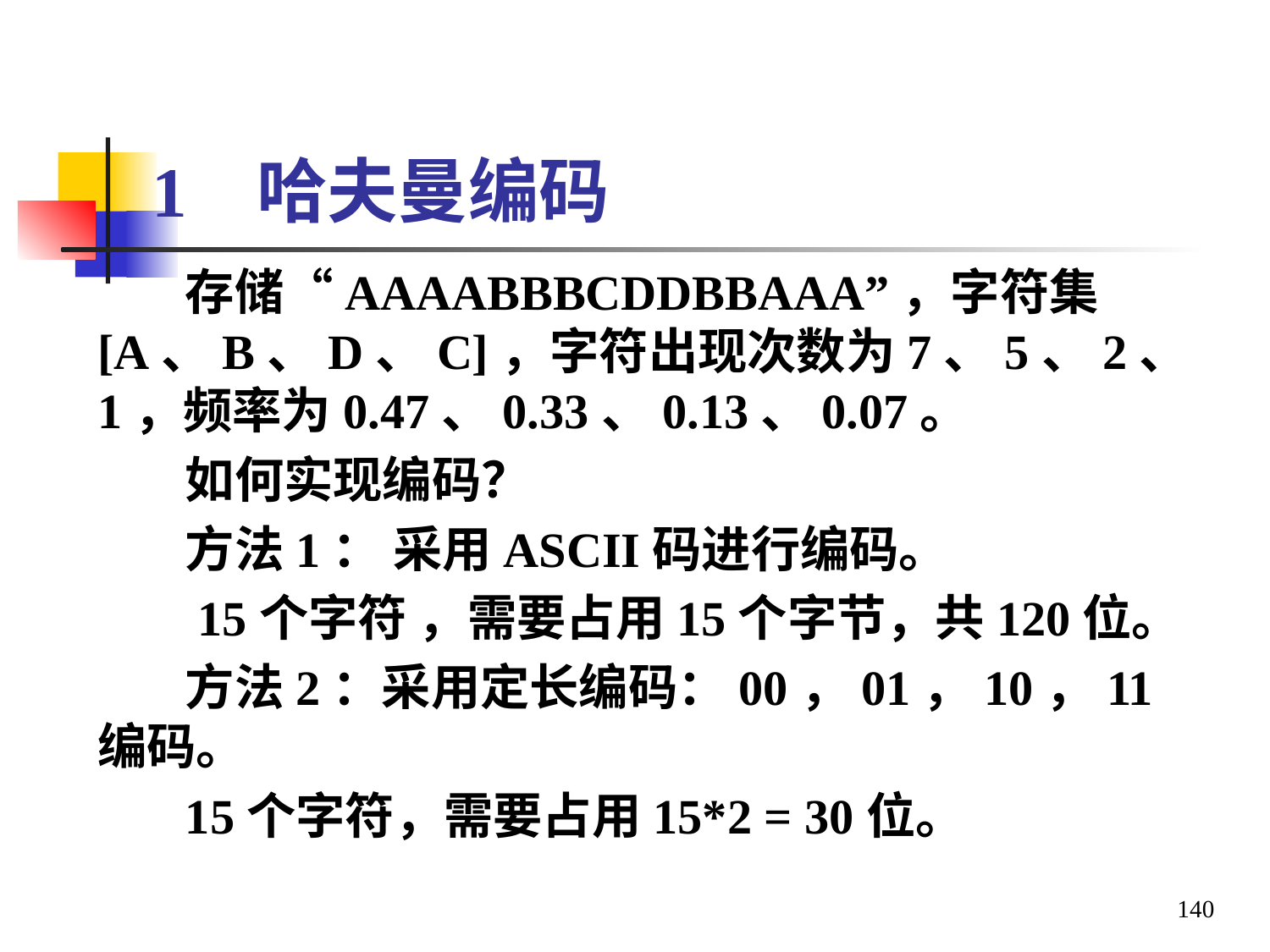

# 1   哈夫曼编码
存储“AAAABBBCDDBBAAA”，字符集[A、B、D、C]，字符出现次数为7、5、2、1，频率为0.47、0.33、0.13、0.07。
如何实现编码？
方法1： 采用ASCII码进行编码。
 15个字符 ，需要占用15个字节，共120位。
方法2：采用定长编码：00，01，10，11编码。
15个字符，需要占用15*2 = 30位。

140